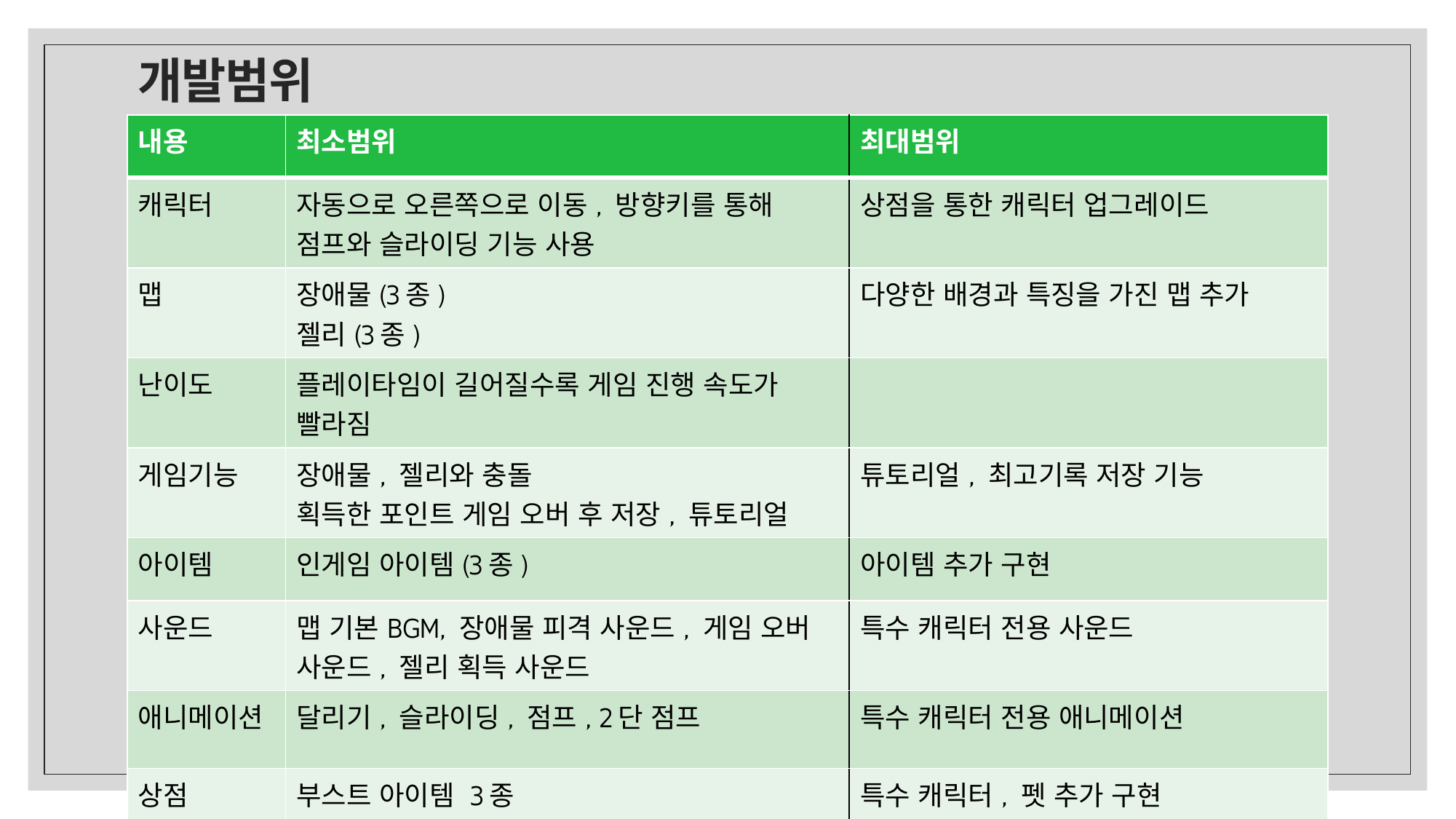

# 개발범위
| 내용 | 최소범위 | 최대범위 |
| --- | --- | --- |
| 캐릭터 | 자동으로 오른쪽으로 이동, 방향키를 통해 점프와 슬라이딩 기능 사용 | 상점을 통한 캐릭터 업그레이드 |
| 맵 | 장애물(3종) 젤리(3종) | 다양한 배경과 특징을 가진 맵 추가 |
| 난이도 | 플레이타임이 길어질수록 게임 진행 속도가 빨라짐 |  |
| 게임기능 | 장애물, 젤리와 충돌 획득한 포인트 게임 오버 후 저장, 튜토리얼 | 튜토리얼, 최고기록 저장 기능 |
| 아이템 | 인게임 아이템(3종) | 아이템 추가 구현 |
| 사운드 | 맵 기본BGM, 장애물 피격 사운드, 게임 오버 사운드, 젤리 획득 사운드 | 특수 캐릭터 전용 사운드 |
| 애니메이션 | 달리기, 슬라이딩, 점프, 2단 점프 | 특수 캐릭터 전용 애니메이션 |
| 상점 | 부스트 아이템 3종 | 특수 캐릭터, 펫 추가 구현 |